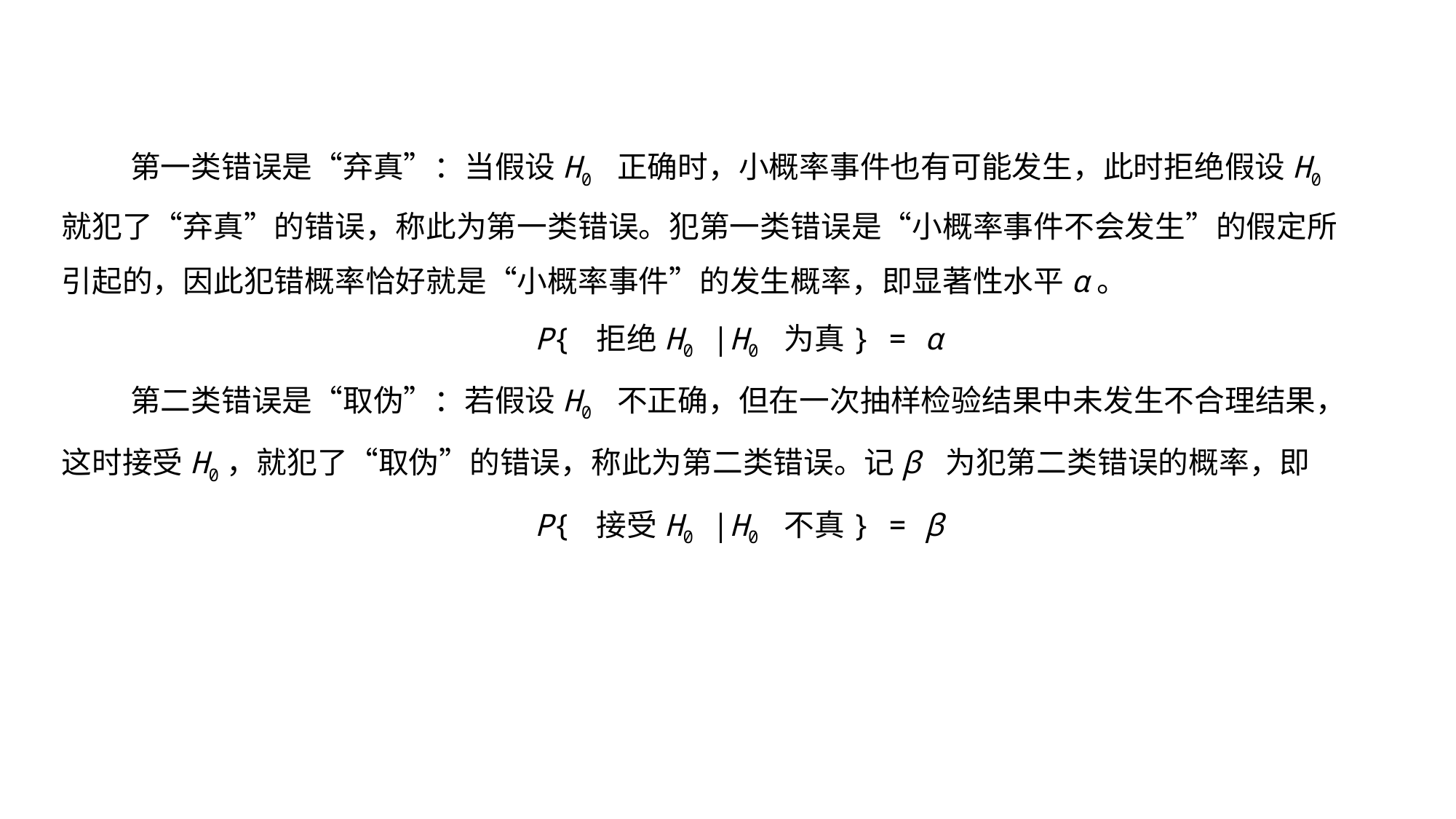

第一类错误是“弃真”：当假设H0 正确时，小概率事件也有可能发生，此时拒绝假设H0就犯了“弃真”的错误，称此为第一类错误。犯第一类错误是“小概率事件不会发生”的假定所引起的，因此犯错概率恰好就是“小概率事件”的发生概率，即显著性水平α。
P{ 拒绝H0 |H0 为真} = α
第二类错误是“取伪”：若假设H0 不正确，但在一次抽样检验结果中未发生不合理结果，这时接受H0，就犯了“取伪”的错误，称此为第二类错误。记β 为犯第二类错误的概率，即
P{ 接受H0 |H0 不真} = β